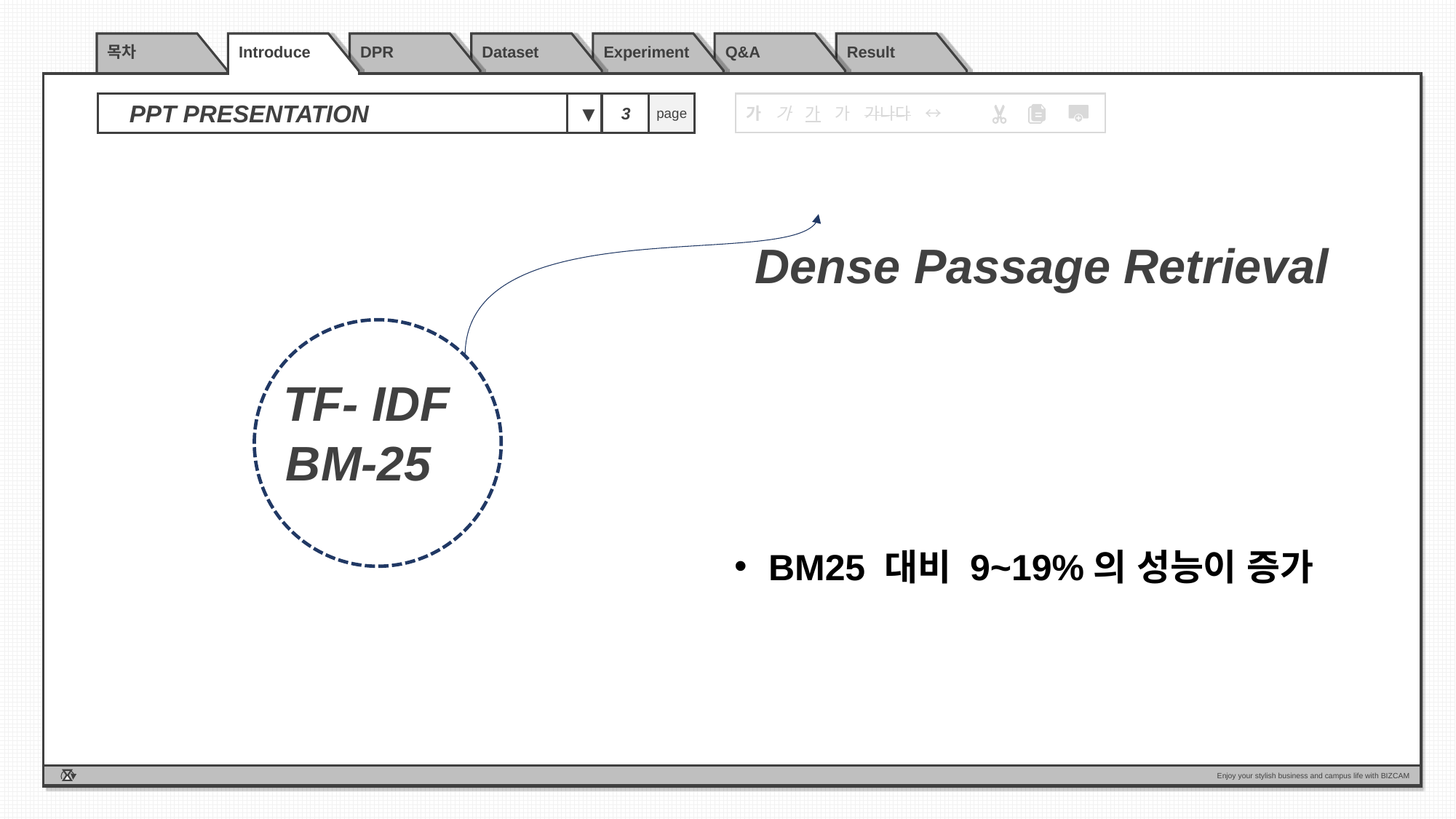

목차
Introduce
DPR
Dataset
Experiment

Q&A

Result

PPT PRESENTATION
▼
3
page
가   가   가   가   가나다   ↔

Dense Passage Retrieval

TF- IDF
BM-25
BM25 대비 9~19%의 성능이 증가
Enjoy your stylish business and campus life with BIZCAM